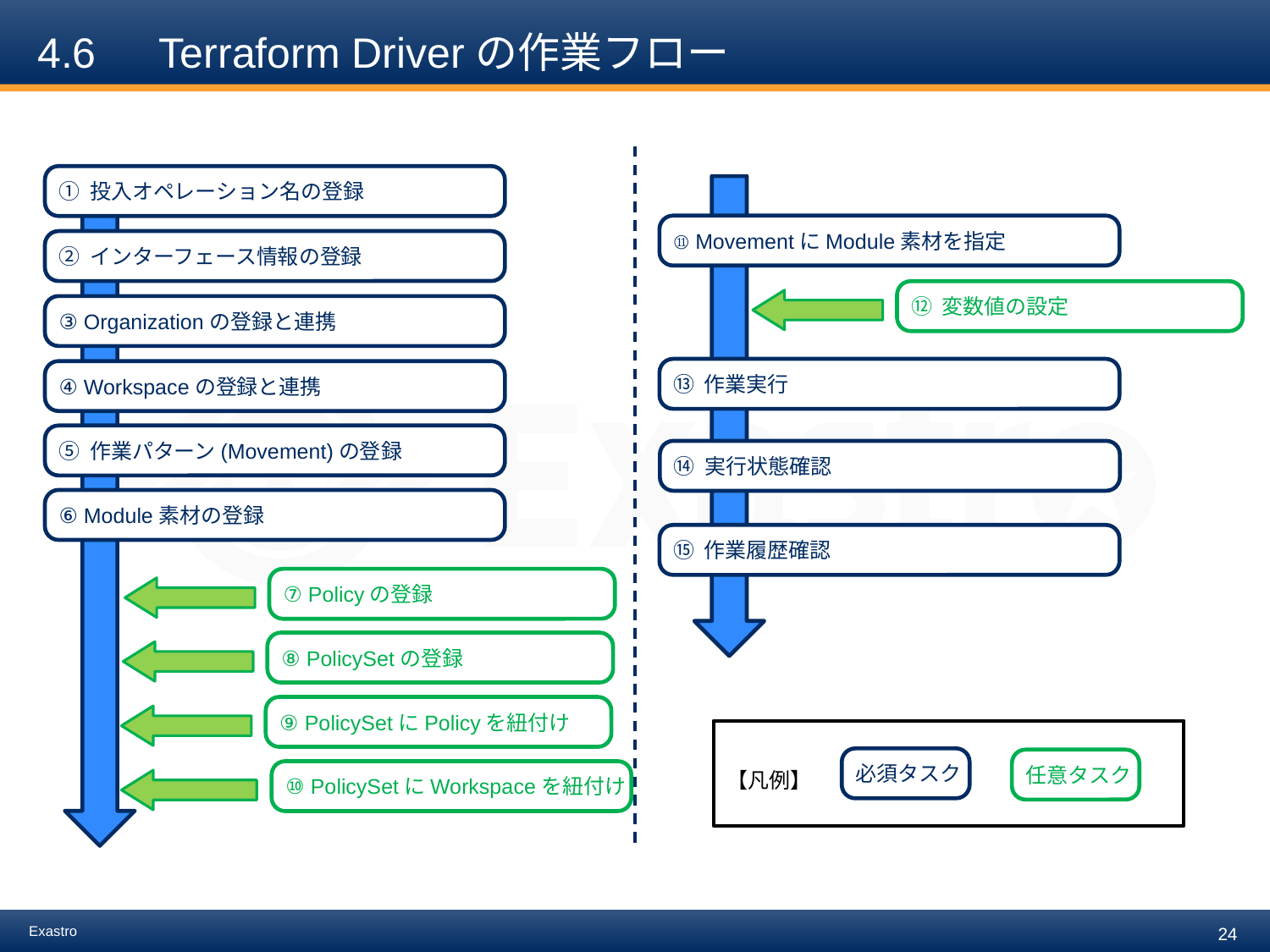

# 4.6　Terraform Driverの作業フロー
① 投入オペレーション名の登録

⑪ MovementにModule素材を指定
② インターフェース情報の登録
⑫ 変数値の設定

③ Organizationの登録と連携
⑬ 作業実行
④ Workspaceの登録と連携

⑤ 作業パターン(Movement)の登録
⑭ 実行状態確認
⑥ Module素材の登録
⑮ 作業履歴確認
⑦ Policyの登録

⑧ PolicySetの登録

⑨ PolicySetにPolicyを紐付け

必須タスク
任意タスク
⑩ PolicySetにWorkspaceを紐付け

【凡例】